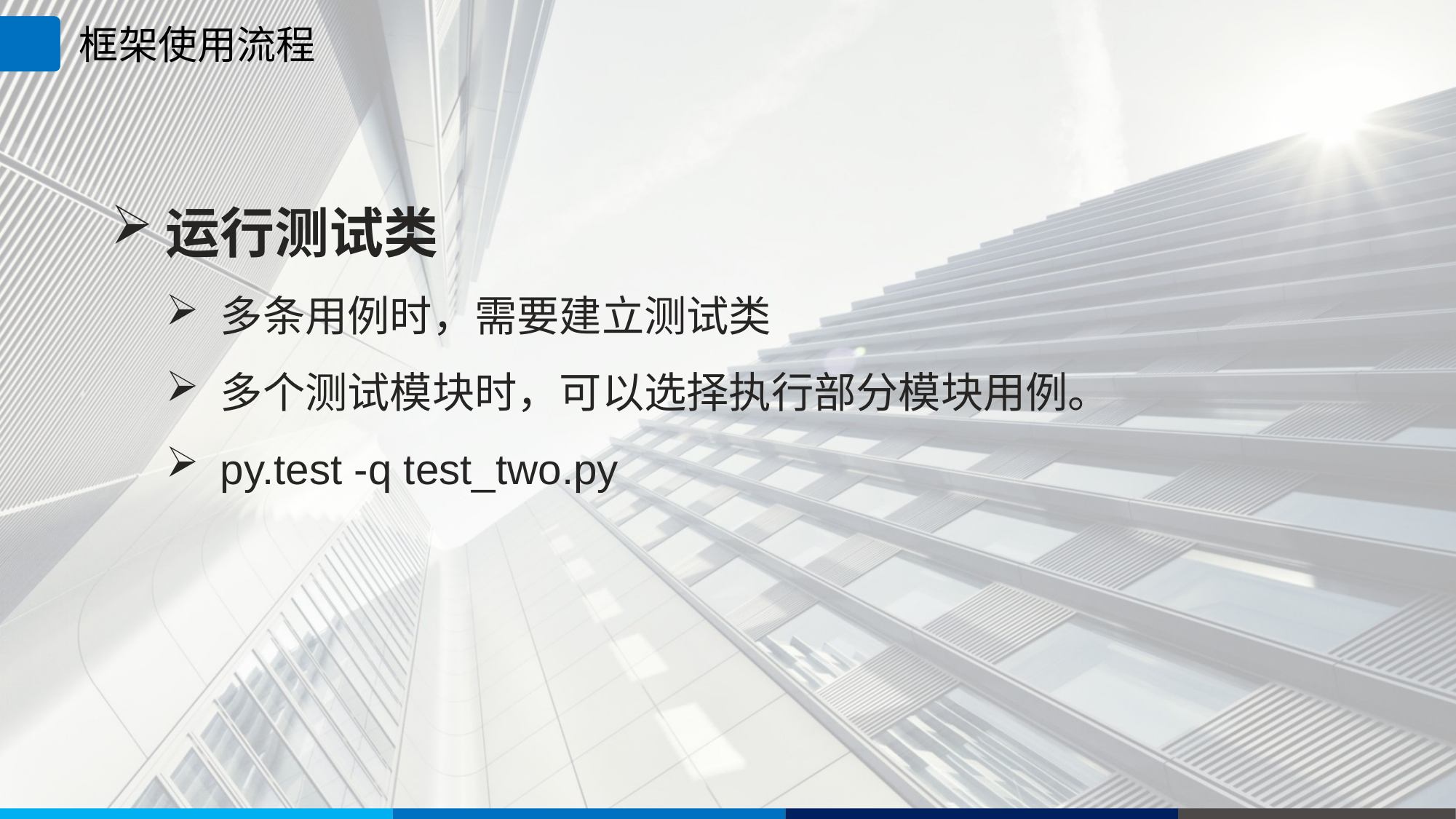

框架使用流程

运行测试类
多条用例时，需要建立测试类
多个测试模块时，可以选择执行部分模块用例。
py.test -q test_two.py